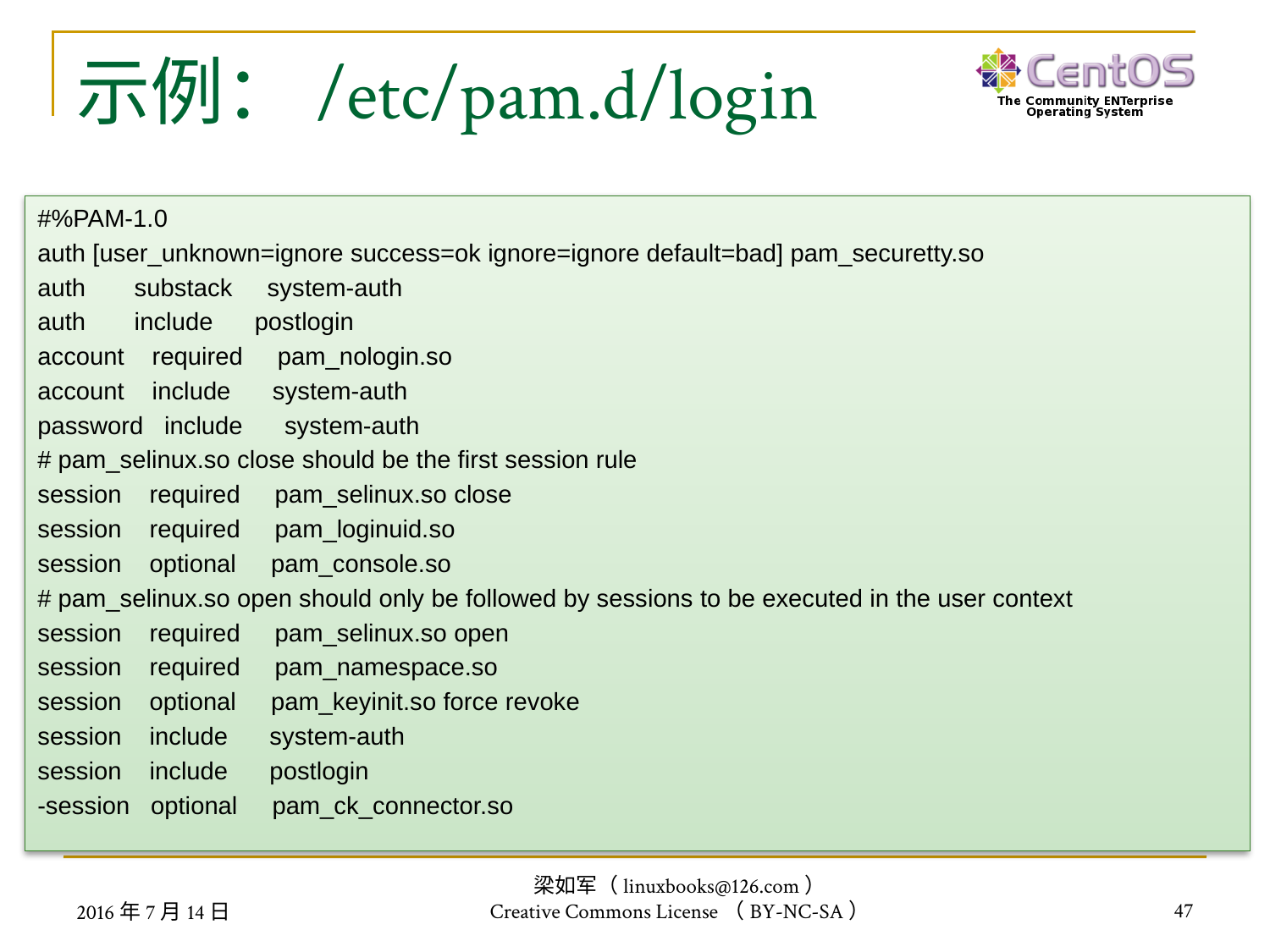

# 示例：/etc/pam.d/login
#%PAM-1.0
auth [user_unknown=ignore success=ok ignore=ignore default=bad] pam_securetty.so
auth       substack     system-auth
auth       include      postlogin
account    required     pam_nologin.so
account    include      system-auth
password   include      system-auth
# pam_selinux.so close should be the first session rule
session    required     pam_selinux.so close
session    required     pam_loginuid.so
session    optional     pam_console.so
# pam_selinux.so open should only be followed by sessions to be executed in the user context
session    required     pam_selinux.so open
session    required     pam_namespace.so
session    optional     pam_keyinit.so force revoke
session    include      system-auth
session    include      postlogin
-session   optional     pam_ck_connector.so
梁如军（linuxbooks@126.com）
Creative Commons License（BY-NC-SA）
2016年7月14日
47